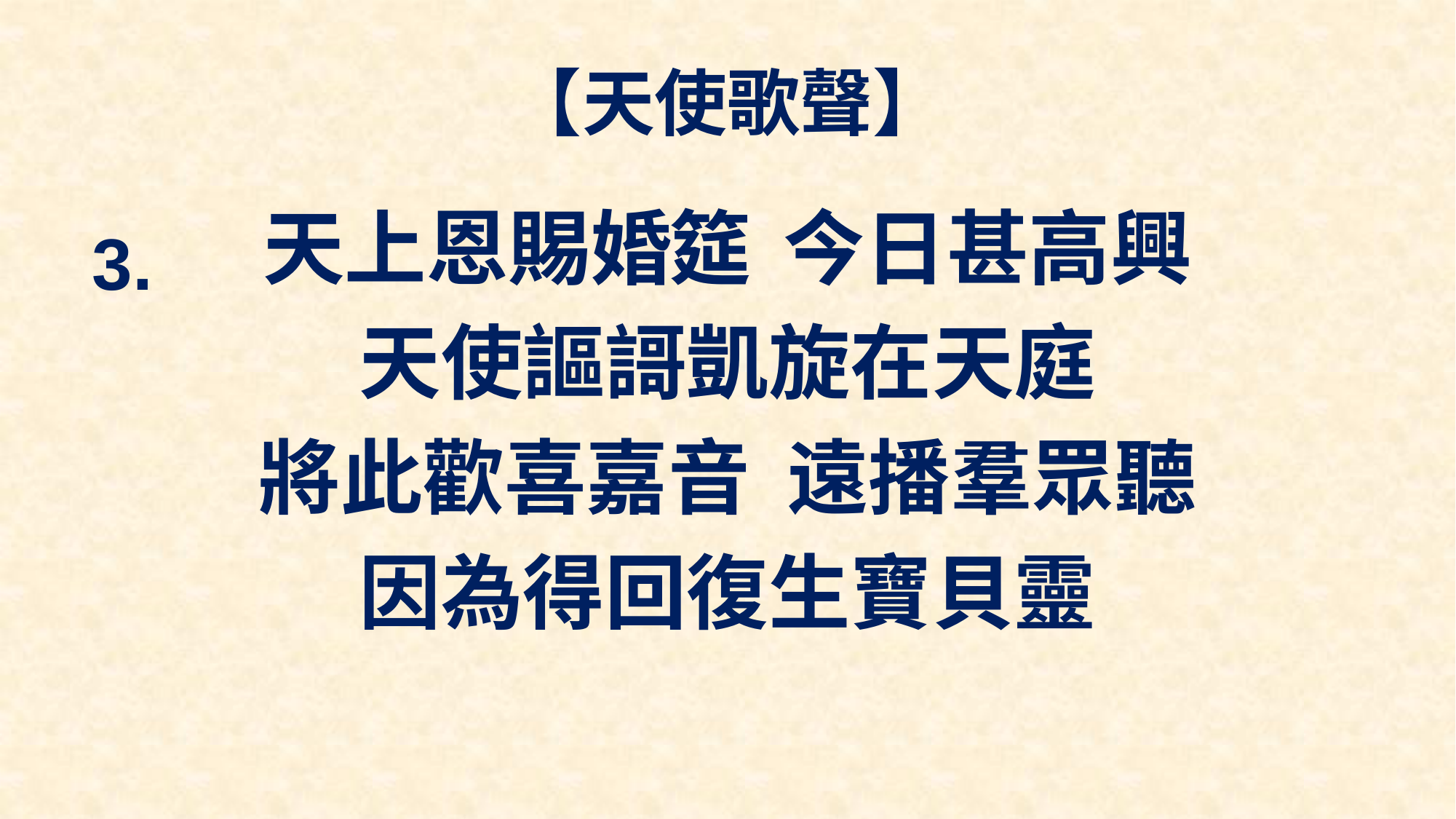

# 【天使歌聲】
天上恩賜婚      今日甚高興
天使謳謌凱旋在天庭
將此歡喜嘉音  遠播羣眾聽
因為得回復生寶貝靈
筵
3.